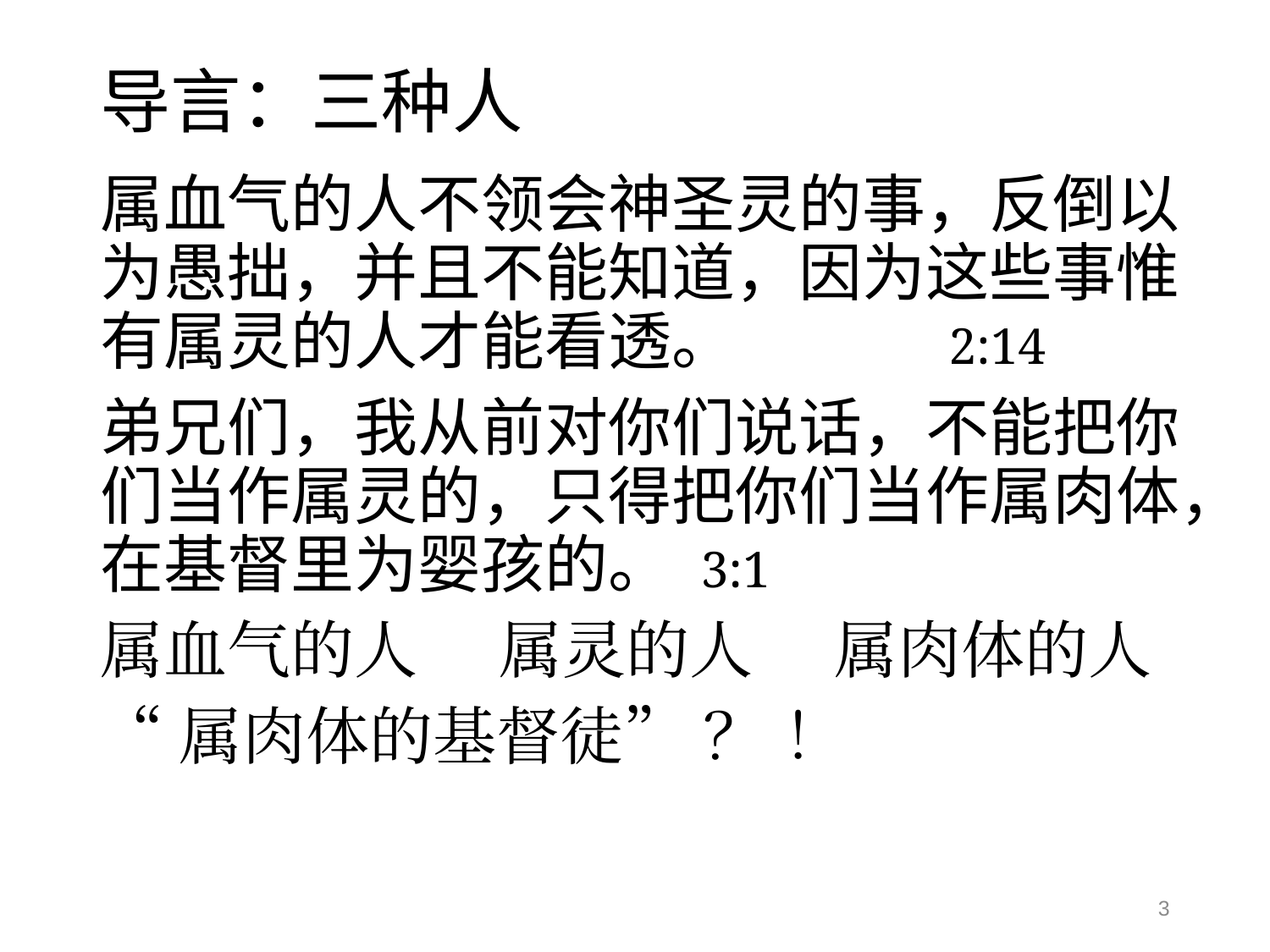

# 导言：三种人
属血气的人不领会神圣灵的事，反倒以为愚拙，并且不能知道，因为这些事惟有属灵的人才能看透。              2:14
弟兄们，我从前对你们说话，不能把你们当作属灵的，只得把你们当作属肉体，在基督里为婴孩的。 3:1
属血气的人     属灵的人     属肉体的人
“属肉体的基督徒” ？ ！
3